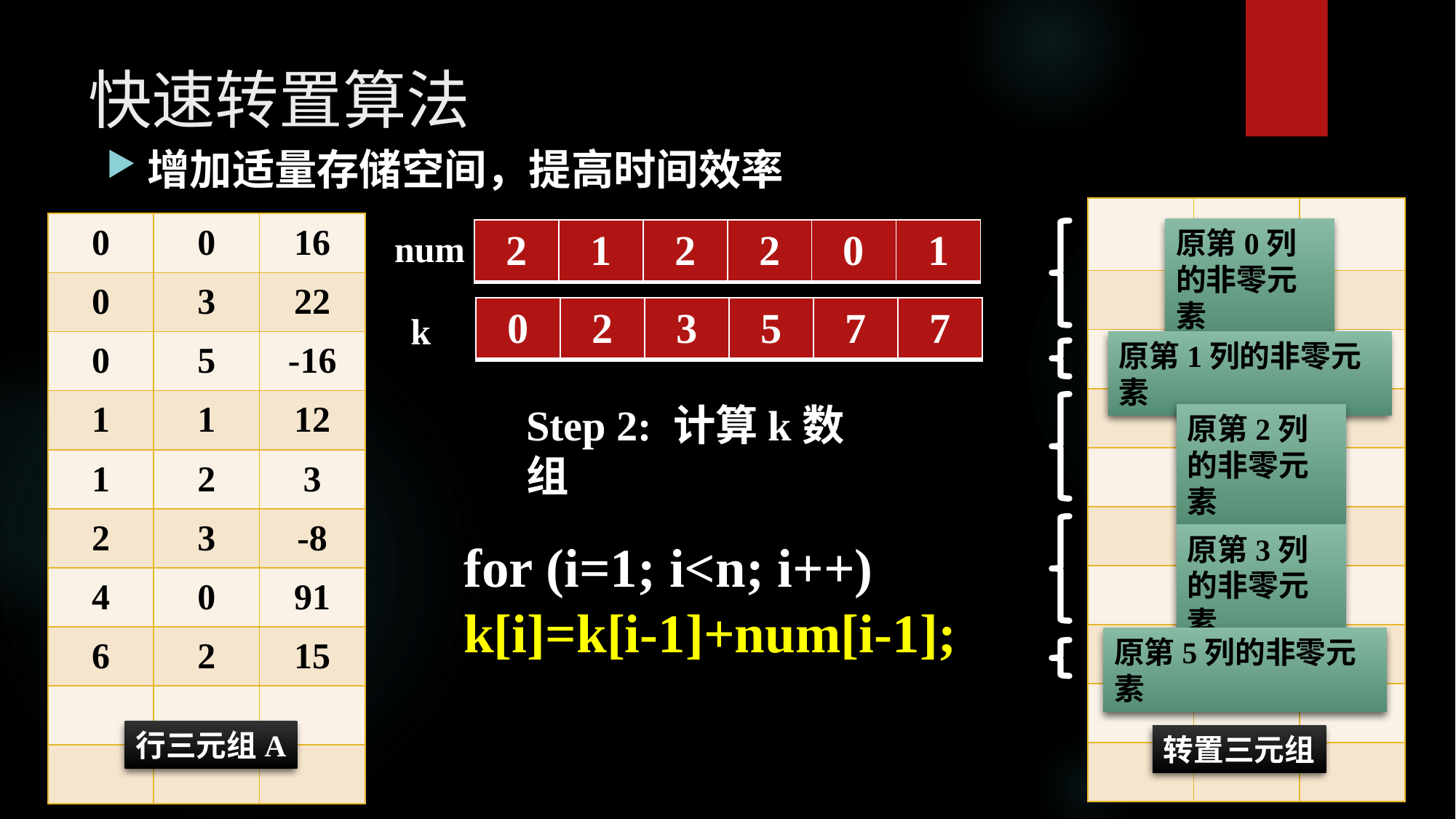

# 快速转置算法
增加适量存储空间，提高时间效率
|  |  |  |
| --- | --- | --- |
|  |  |  |
|  |  |  |
|  |  |  |
|  |  |  |
|  |  |  |
|  |  |  |
|  |  |  |
|  |  |  |
|  |  |  |
| 0 | 0 | 16 |
| --- | --- | --- |
| 0 | 3 | 22 |
| 0 | 5 | -16 |
| 1 | 1 | 12 |
| 1 | 2 | 3 |
| 2 | 3 | -8 |
| 4 | 0 | 91 |
| 6 | 2 | 15 |
|  |  |  |
|  |  |  |
原第0列的非零元素
| 2 | 1 | 2 | 2 | 0 | 1 |
| --- | --- | --- | --- | --- | --- |
num

| 0 | 2 | 3 | 5 | 7 | 7 |
| --- | --- | --- | --- | --- | --- |
k
原第1列的非零元素

Step 2: 计算k数组

原第2列的非零元素

原第3列的非零元素
for (i=1; i<n; i++)
k[i]=k[i-1]+num[i-1];
原第5列的非零元素

行三元组A
转置三元组